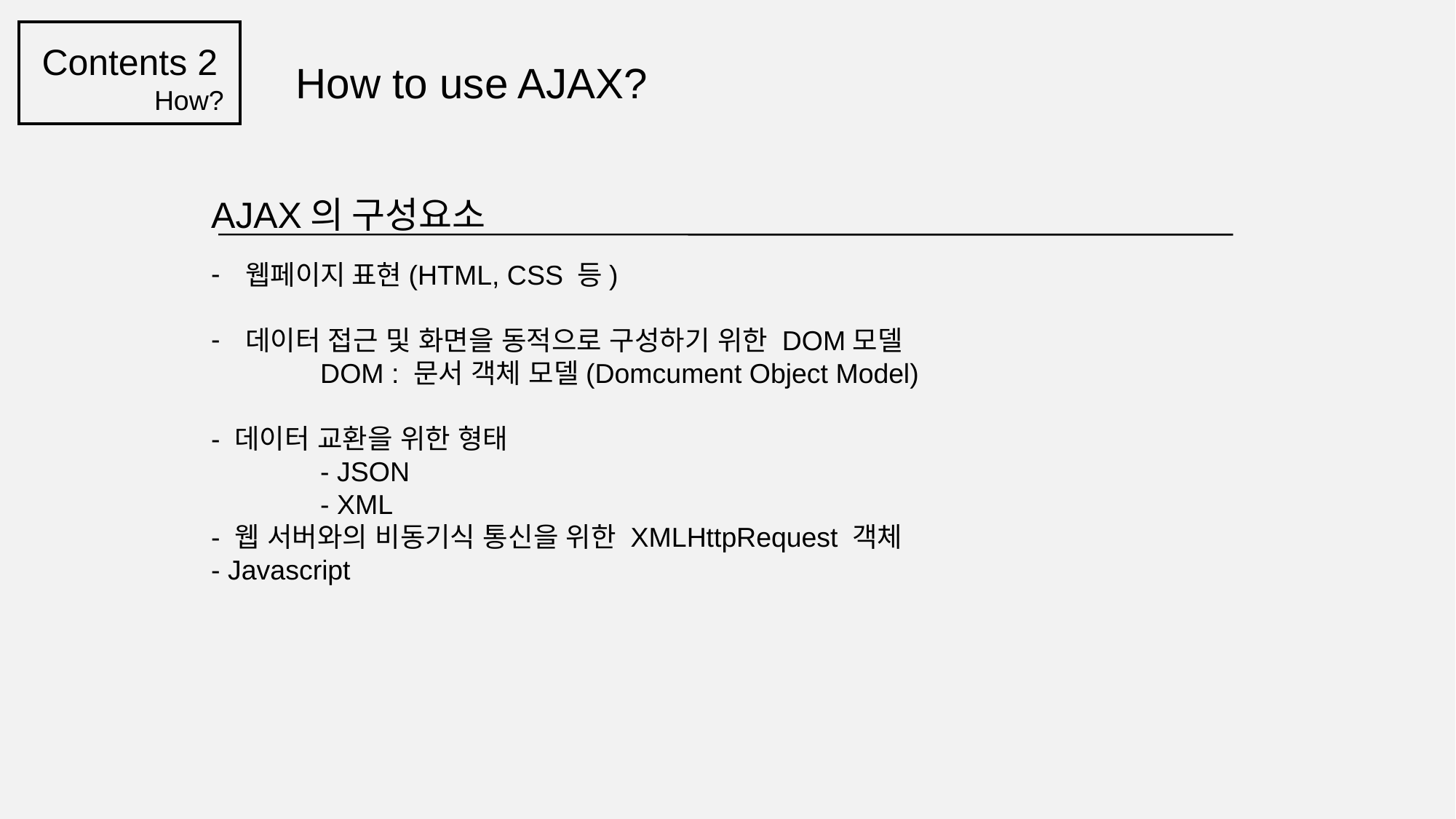

Contents 2
How?
How to use AJAX?
AJAX의 구성요소
웹페이지 표현(HTML, CSS 등)

데이터 접근 및 화면을 동적으로 구성하기 위한 DOM모델
	DOM : 문서 객체 모델(Domcument Object Model)

- 데이터 교환을 위한 형태
	- JSON
	- XML
- 웹 서버와의 비동기식 통신을 위한 XMLHttpRequest 객체
- Javascript